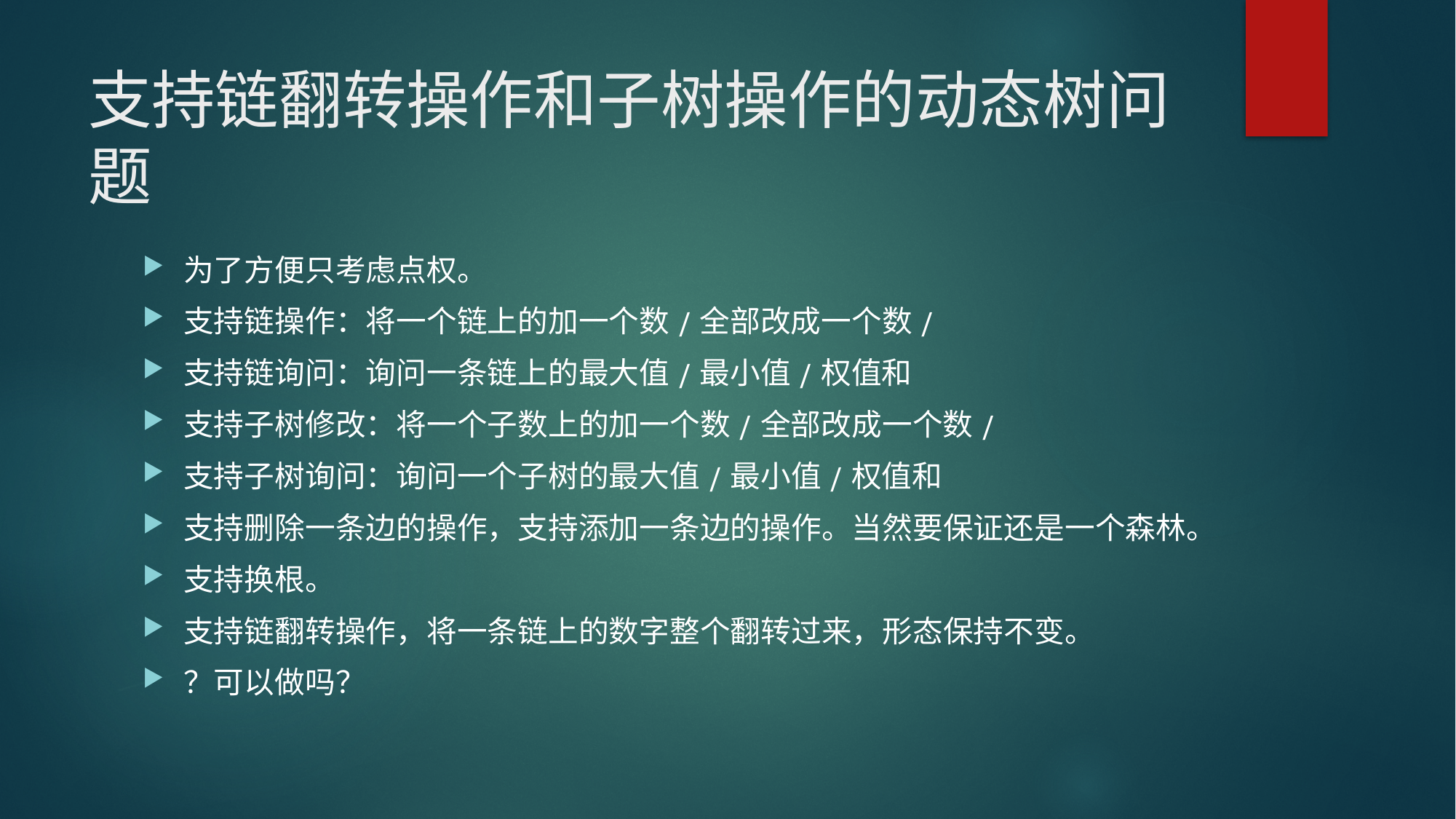

# 支持链翻转操作和子树操作的动态树问题
为了方便只考虑点权。
支持链操作：将一个链上的加一个数/全部改成一个数/
支持链询问：询问一条链上的最大值/最小值/权值和
支持子树修改：将一个子数上的加一个数/全部改成一个数/
支持子树询问：询问一个子树的最大值/最小值/权值和
支持删除一条边的操作，支持添加一条边的操作。当然要保证还是一个森林。
支持换根。
支持链翻转操作，将一条链上的数字整个翻转过来，形态保持不变。
？可以做吗？